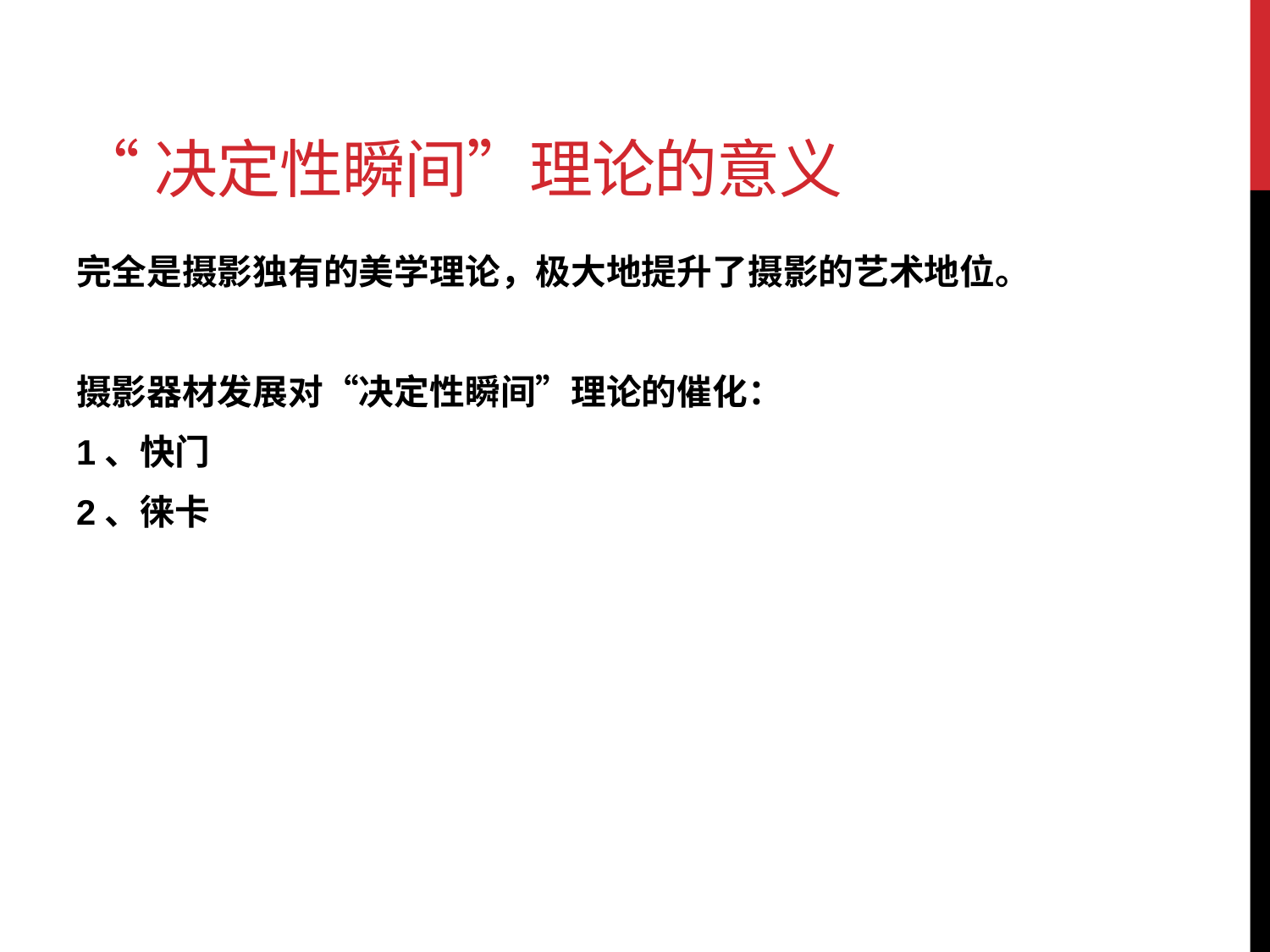

# “决定性瞬间”理论的意义
完全是摄影独有的美学理论，极大地提升了摄影的艺术地位。

摄影器材发展对“决定性瞬间”理论的催化：
1、快门
2、徕卡